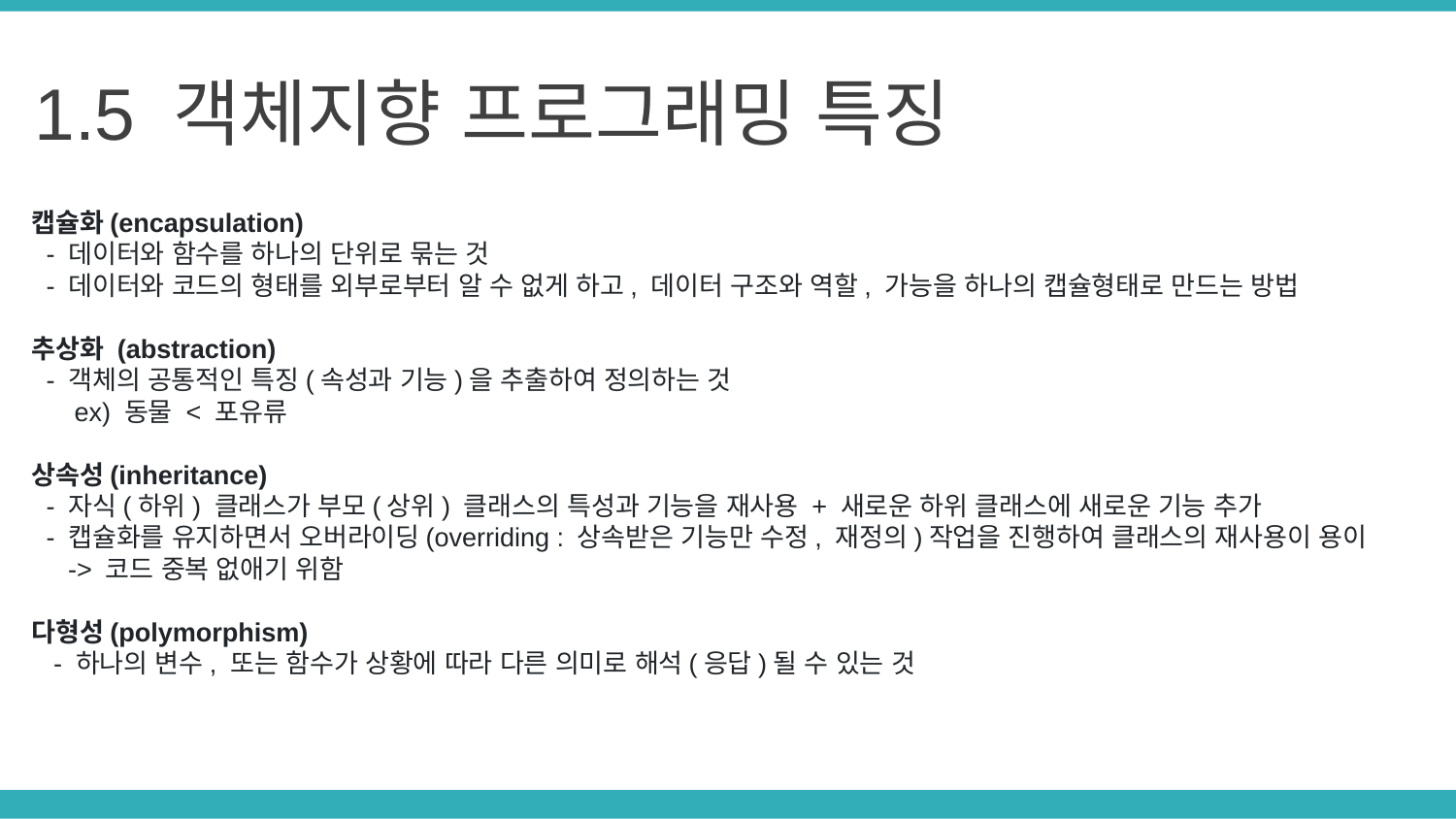

1.5 객체지향 프로그래밍 특징
캡슐화(encapsulation)
  - 데이터와 함수를 하나의 단위로 묶는 것
  - 데이터와 코드의 형태를 외부로부터 알 수 없게 하고, 데이터 구조와 역할, 가능을 하나의 캡슐형태로 만드는 방법

추상화 (abstraction)
  - 객체의 공통적인 특징(속성과 기능)을 추출하여 정의하는 것
     ex) 동물 < 포유류

상속성(inheritance)
  - 자식(하위) 클래스가 부모(상위) 클래스의 특성과 기능을 재사용 + 새로운 하위 클래스에 새로운 기능 추가
  - 캡슐화를 유지하면서 오버라이딩(overriding : 상속받은 기능만 수정, 재정의)작업을 진행하여 클래스의 재사용이 용이
     -> 코드 중복 없애기 위함

다형성(polymorphism)
   - 하나의 변수, 또는 함수가 상황에 따라 다른 의미로 해석(응답)될 수 있는 것